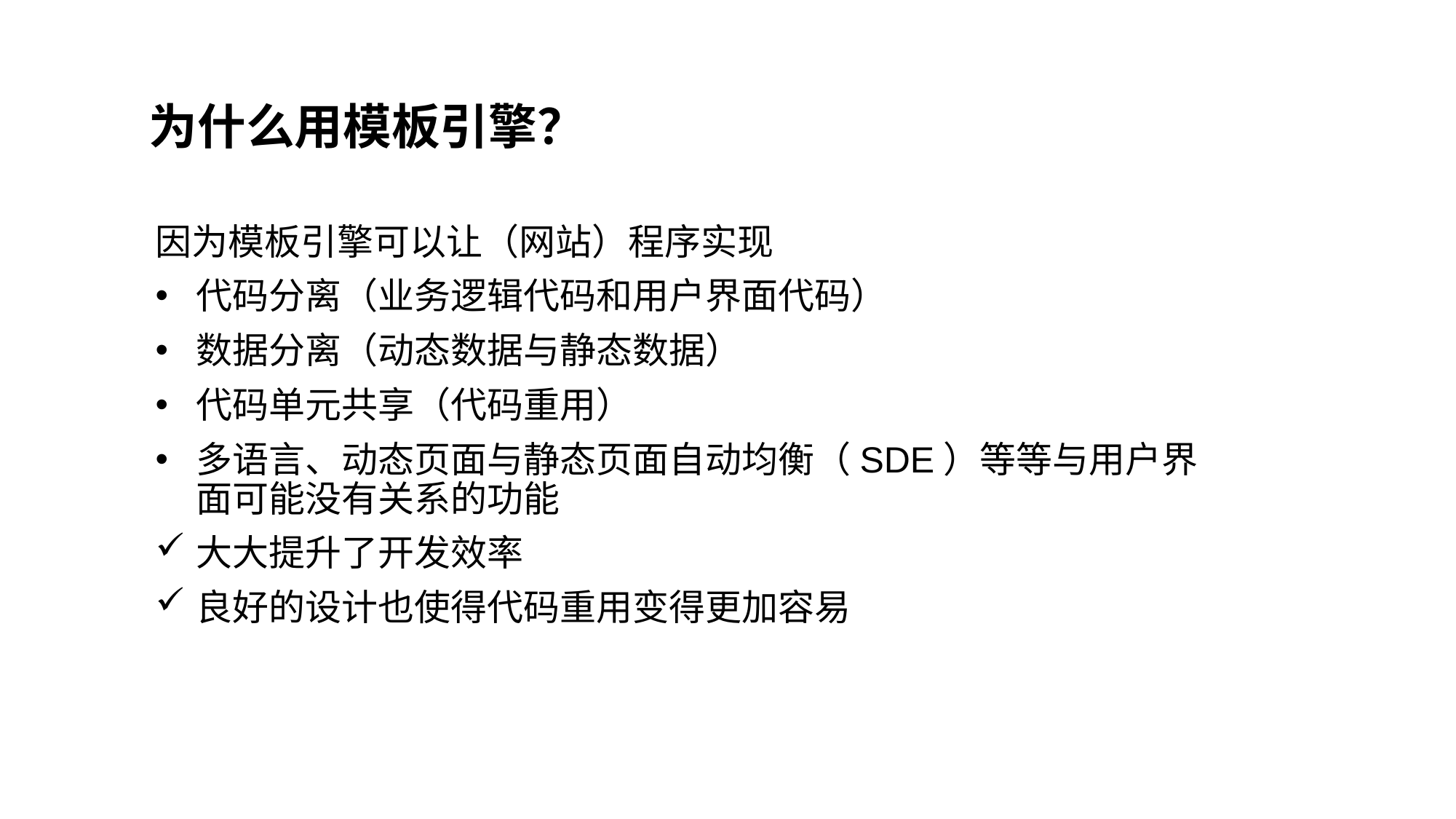

# 为什么用模板引擎？
因为模板引擎可以让（网站）程序实现
代码分离（业务逻辑代码和用户界面代码）
数据分离（动态数据与静态数据）
代码单元共享（代码重用）
多语言、动态页面与静态页面自动均衡（SDE）等等与用户界面可能没有关系的功能
大大提升了开发效率
良好的设计也使得代码重用变得更加容易